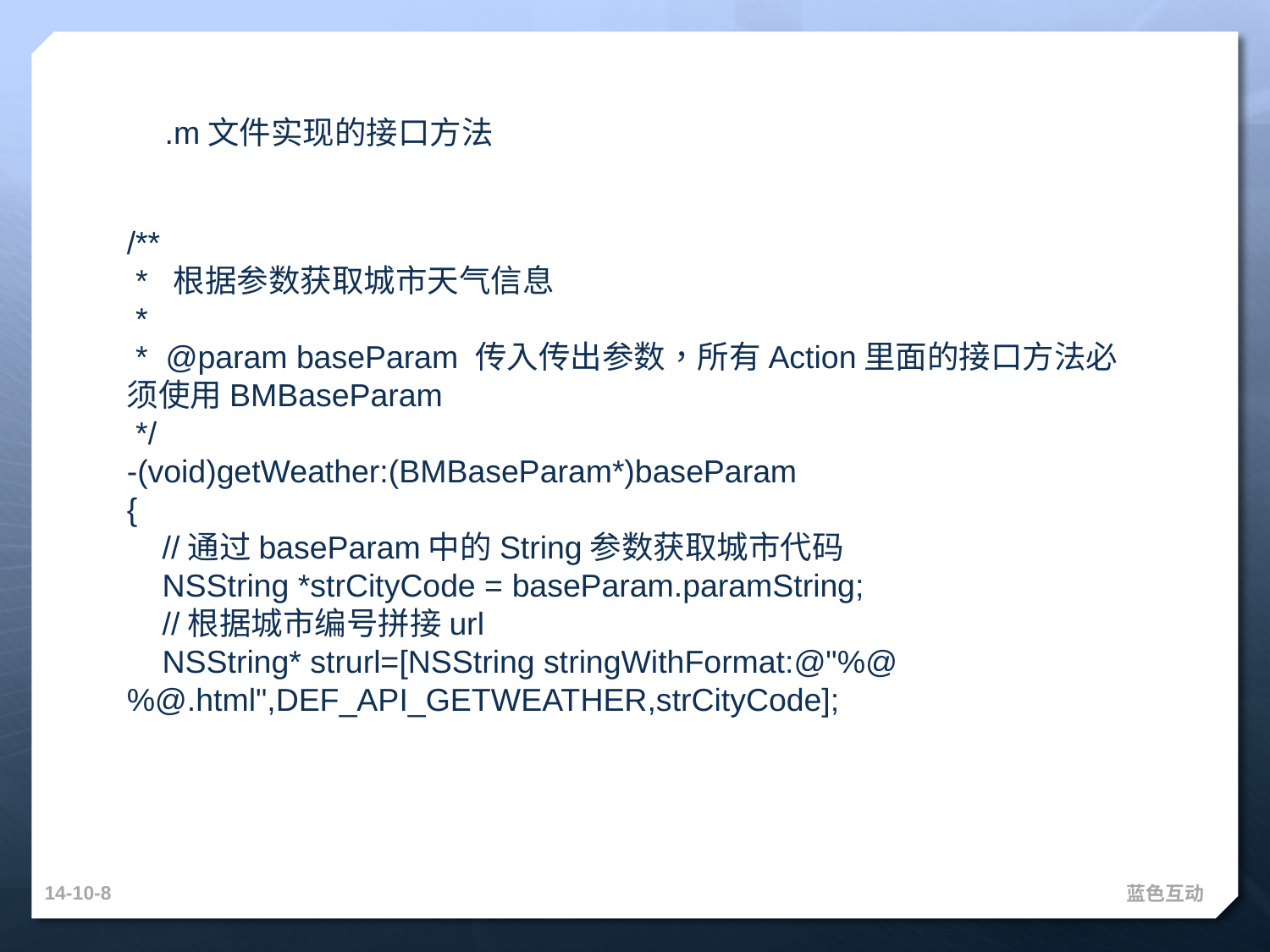

.m文件实现的接口方法
/**
 *  根据参数获取城市天气信息
 *
 *  @param baseParam 传入传出参数，所有Action里面的接口方法必须使用BMBaseParam
 */
-(void)getWeather:(BMBaseParam*)baseParam
{
    //通过baseParam中的String参数获取城市代码
    NSString *strCityCode = baseParam.paramString;
    //根据城市编号拼接url
    NSString* strurl=[NSString stringWithFormat:@"%@%@.html",DEF_API_GETWEATHER,strCityCode];
14-10-8
蓝色互动